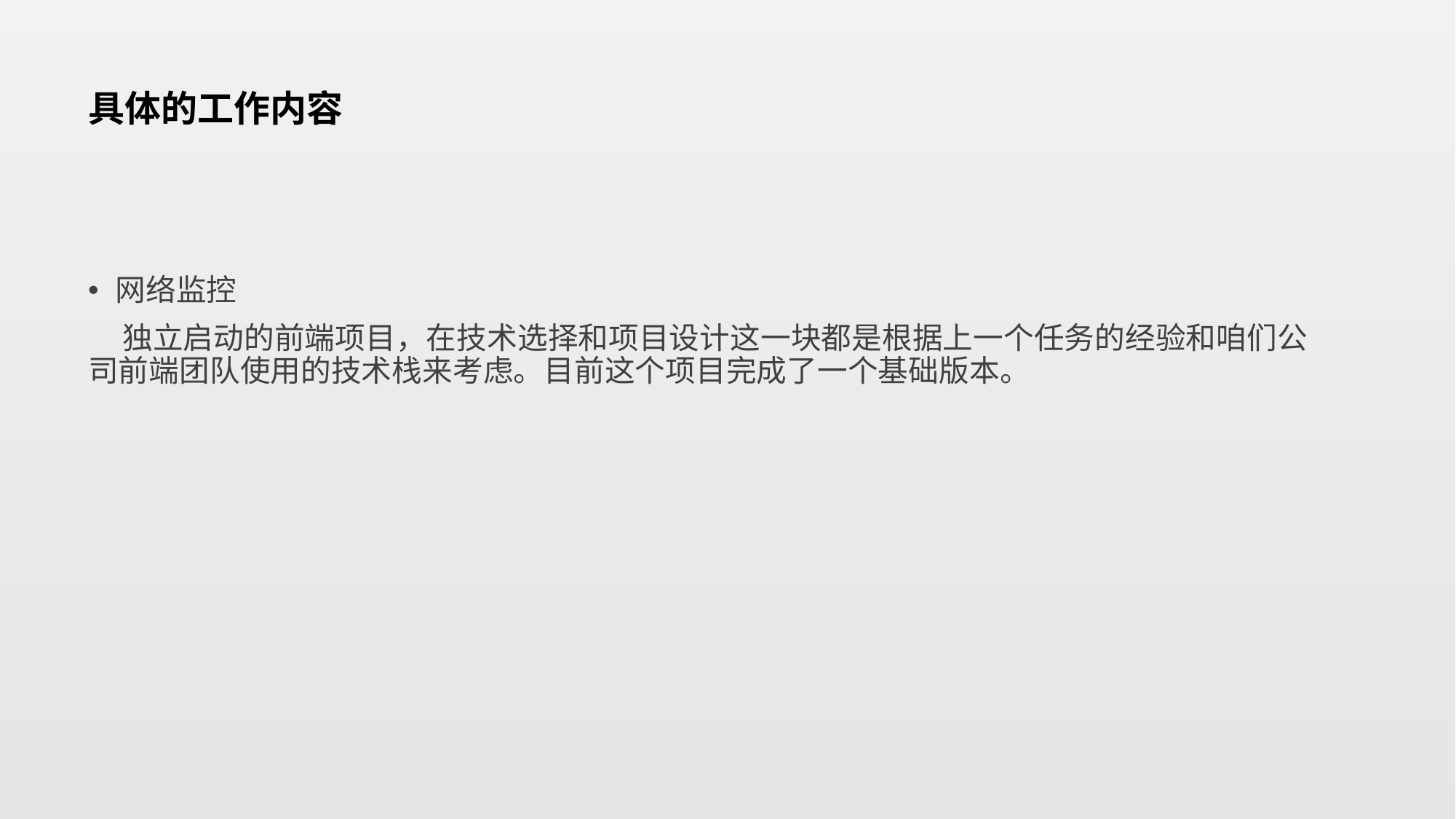

# 具体的工作内容

网络监控
    独立启动的前端项目，在技术选择和项目设计这一块都是根据上一个任务的经验和咱们公司前端团队使用的技术栈来考虑。目前这个项目完成了一个基础版本。